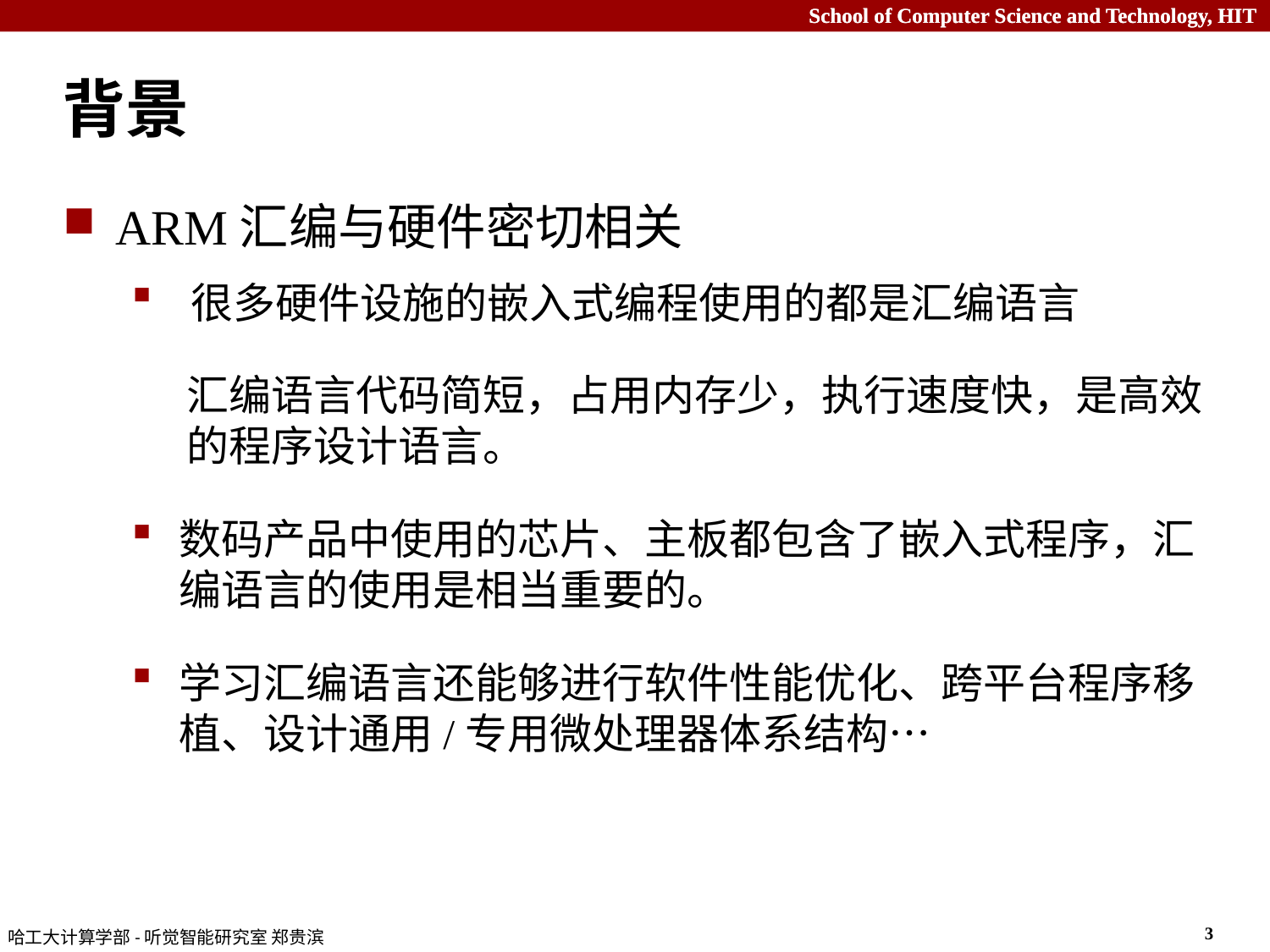

# 背景
ARM汇编与硬件密切相关
 很多硬件设施的嵌入式编程使用的都是汇编语言
汇编语言代码简短，占用内存少，执行速度快，是高效的程序设计语言。
数码产品中使用的芯片、主板都包含了嵌入式程序，汇编语言的使用是相当重要的。
学习汇编语言还能够进行软件性能优化、跨平台程序移植、设计通用/专用微处理器体系结构…